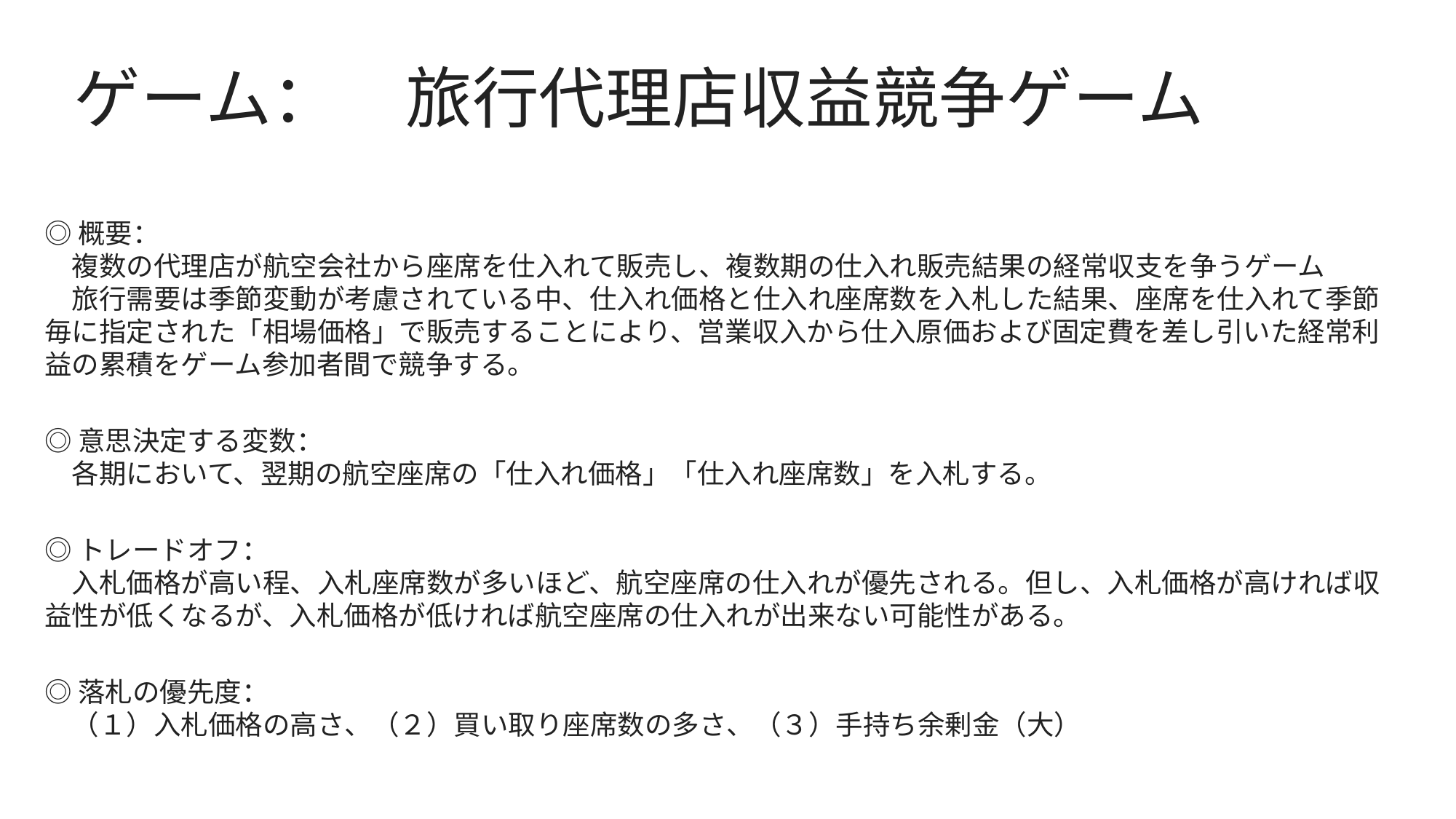

# ゲーム：　旅行代理店収益競争ゲーム
◎概要：
　複数の代理店が航空会社から座席を仕入れて販売し、複数期の仕入れ販売結果の経常収支を争うゲーム
　旅行需要は季節変動が考慮されている中、仕入れ価格と仕入れ座席数を入札した結果、座席を仕入れて季節毎に指定された「相場価格」で販売することにより、営業収入から仕入原価および固定費を差し引いた経常利益の累積をゲーム参加者間で競争する。

◎意思決定する変数：
　各期において、翌期の航空座席の「仕入れ価格」「仕入れ座席数」を入札する。

◎トレードオフ：
　入札価格が高い程、入札座席数が多いほど、航空座席の仕入れが優先される。但し、入札価格が高ければ収益性が低くなるが、入札価格が低ければ航空座席の仕入れが出来ない可能性がある。

◎落札の優先度：
　（１）入札価格の高さ、（２）買い取り座席数の多さ、（３）手持ち余剰金（大）